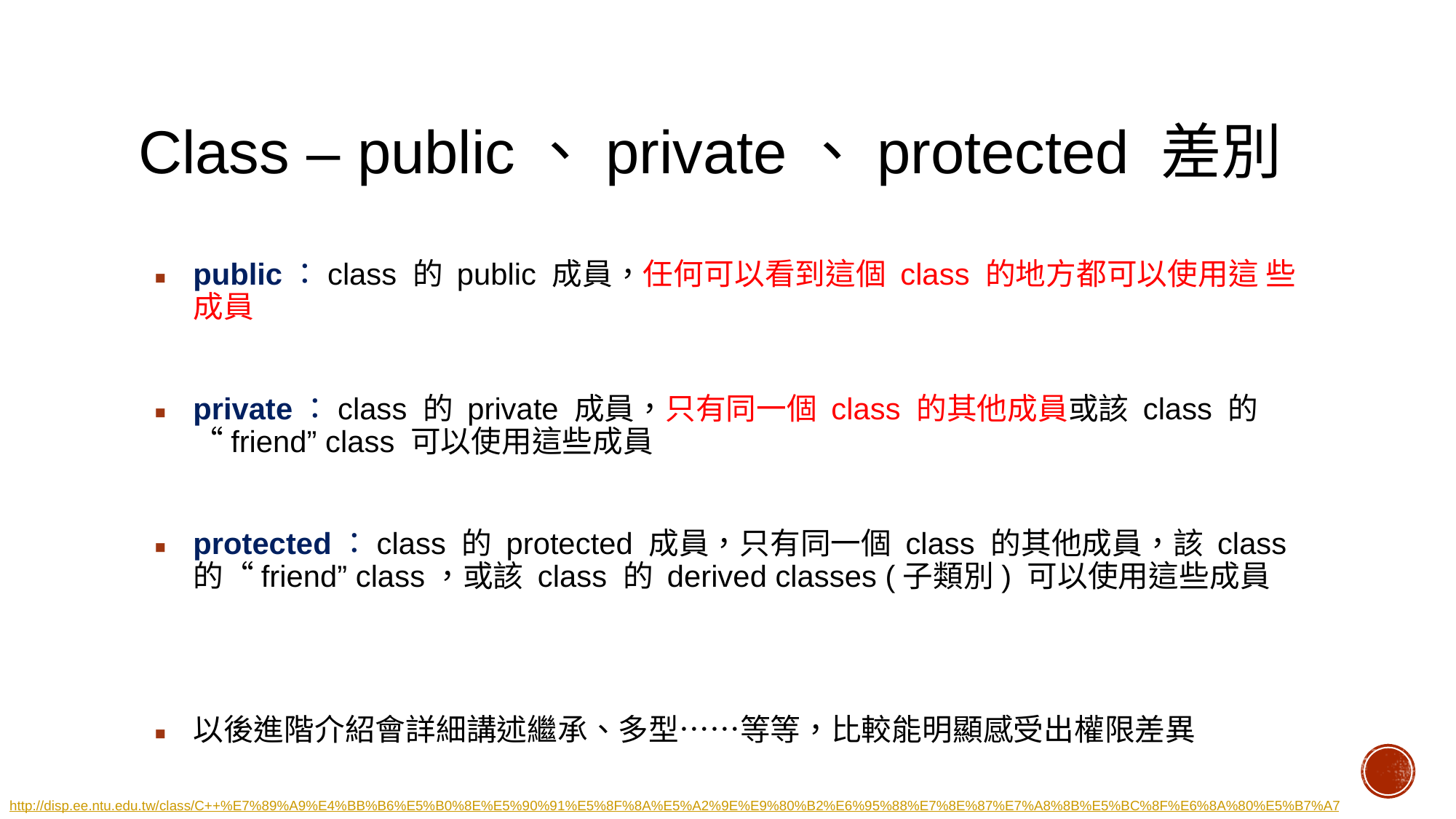

# Class – public、private、protected 差別
public：class 的 public 成員，任何可以看到這個 class 的地方都可以使用這 些成員

private：class 的 private 成員，只有同一個 class 的其他成員或該 class 的 “friend” class 可以使用這些成員

protected：class 的 protected 成員，只有同一個 class 的其他成員，該 class 的“friend” class，或該 class 的 derived classes (子類別) 可以使用這些成員

以後進階介紹會詳細講述繼承、多型……等等，比較能明顯感受出權限差異
http://disp.ee.ntu.edu.tw/class/C++%E7%89%A9%E4%BB%B6%E5%B0%8E%E5%90%91%E5%8F%8A%E5%A2%9E%E9%80%B2%E6%95%88%E7%8E%87%E7%A8%8B%E5%BC%8F%E6%8A%80%E5%B7%A7